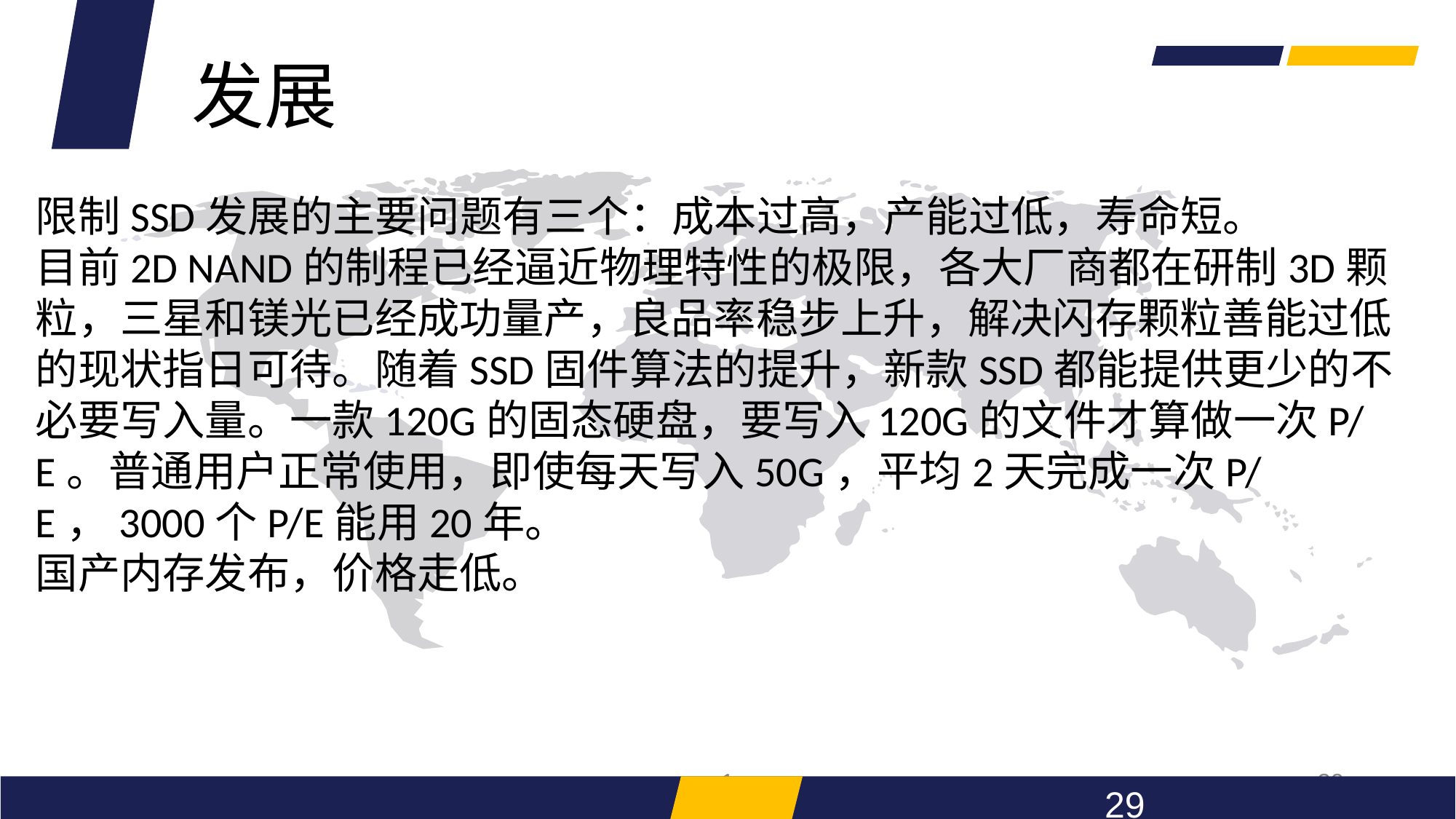

发展

限制SSD发展的主要问题有三个：成本过高，产能过低，寿命短。
目前2D NAND的制程已经逼近物理特性的极限，各大厂商都在研制3D颗粒，三星和镁光已经成功量产，良品率稳步上升，解决闪存颗粒善能过低的现状指日可待。随着SSD固件算法的提升，新款SSD都能提供更少的不必要写入量。一款120G的固态硬盘，要写入120G的文件才算做一次P/E。普通用户正常使用，即使每天写入50G，平均2天完成一次P/E，3000个P/E能用20年。
国产内存发布，价格走低。
1
29
29